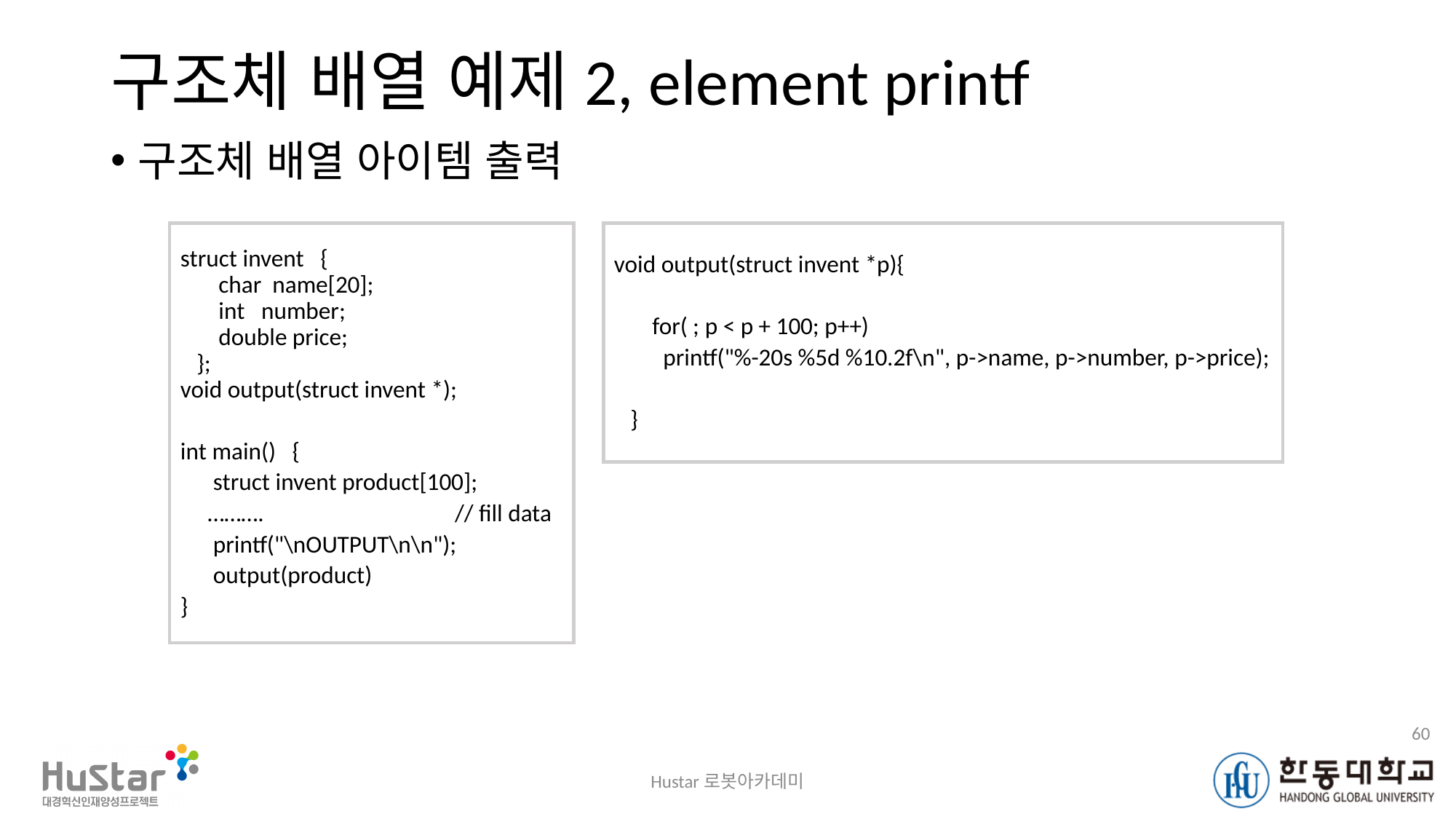

# 구조체 배열 예제2, element printf
구조체 배열 아이템 출력
struct invent   {
       char  name[20];
       int   number;
       double price;
   };
void output(struct invent *);

int main()   {
      struct invent product[100];
     ……….                                   // fill data
      printf("\nOUTPUT\n\n");
      output(product)
}
void output(struct invent *p){

       for( ; p < p + 100; p++)
         printf("%-20s %5d %10.2f\n", p->name, p->number, p->price);

   }
60
Hustar로봇아카데미